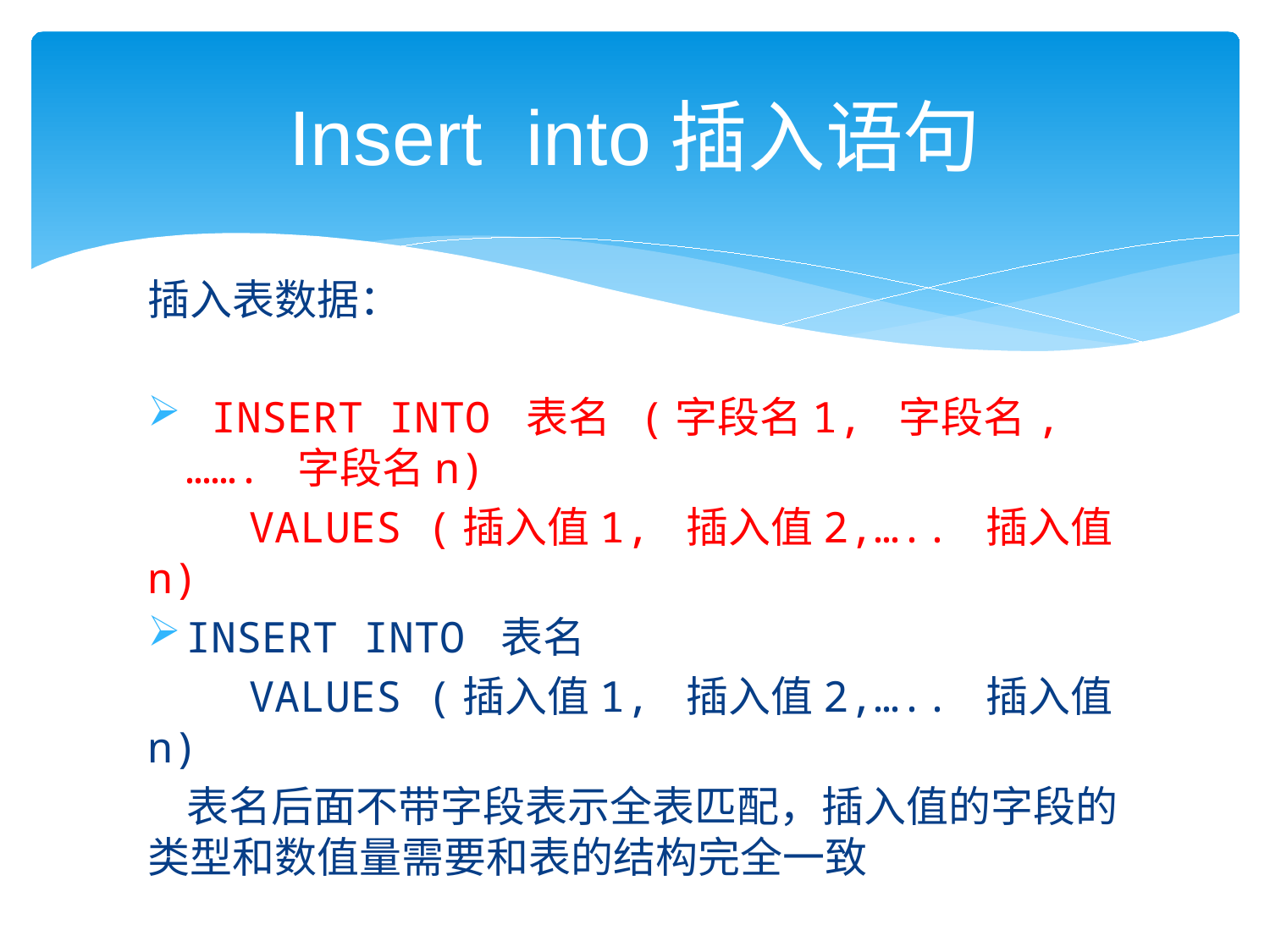

# Insert  into插入语句
插入表数据：

 INSERT INTO 表名  (字段名1, 字段名,……. 字段名n)
    VALUES (插入值1, 插入值2,….. 插入值n)
INSERT INTO 表名
    VALUES (插入值1, 插入值2,….. 插入值n)
   表名后面不带字段表示全表匹配，插入值的字段的类型和数值量需要和表的结构完全一致